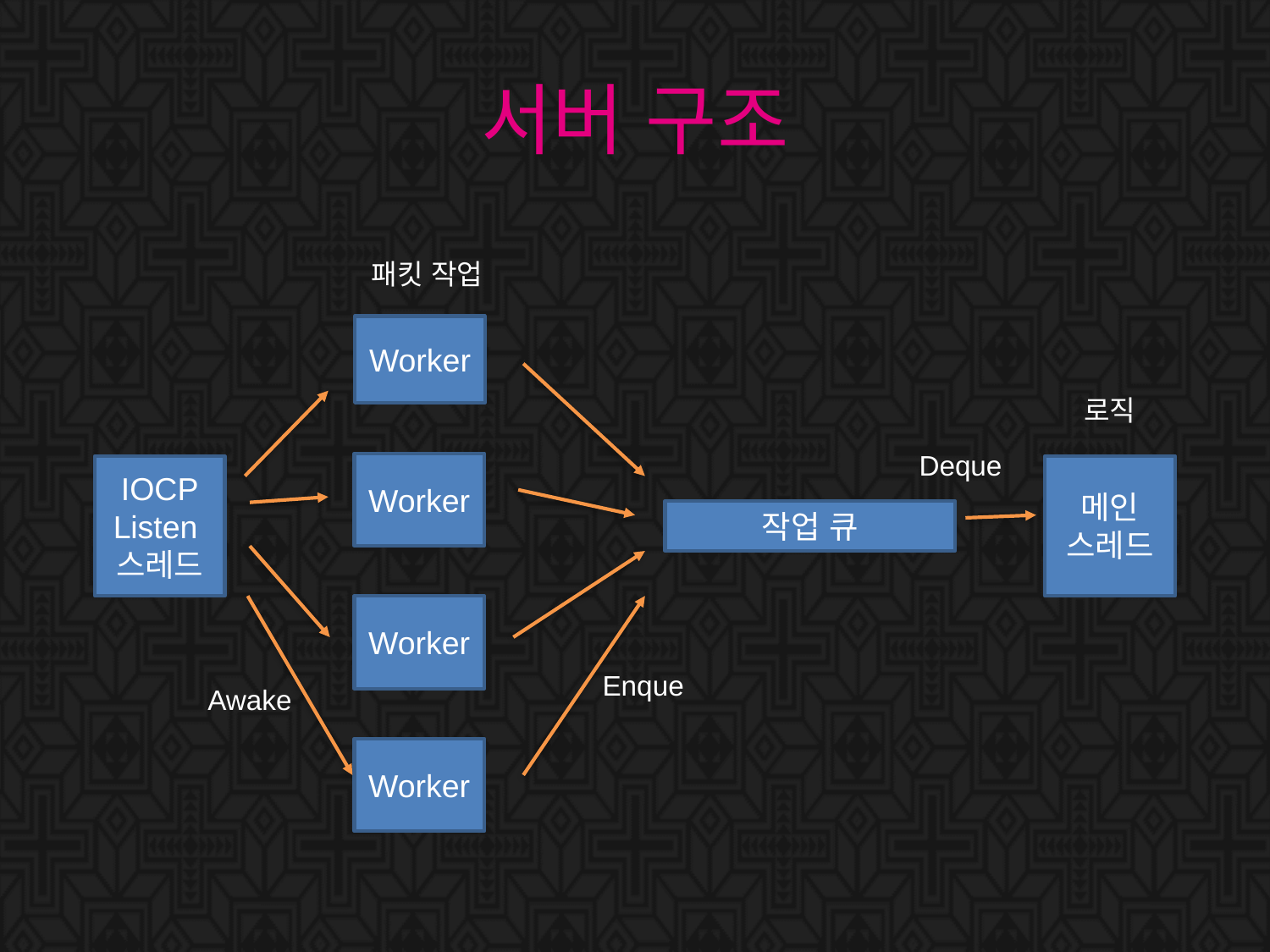

# 서버 구조
패킷 작업
Worker
로직
Deque
Worker
IOCP
Listen
스레드
메인 스레드
작업 큐
Worker
Enque
Awake
Worker